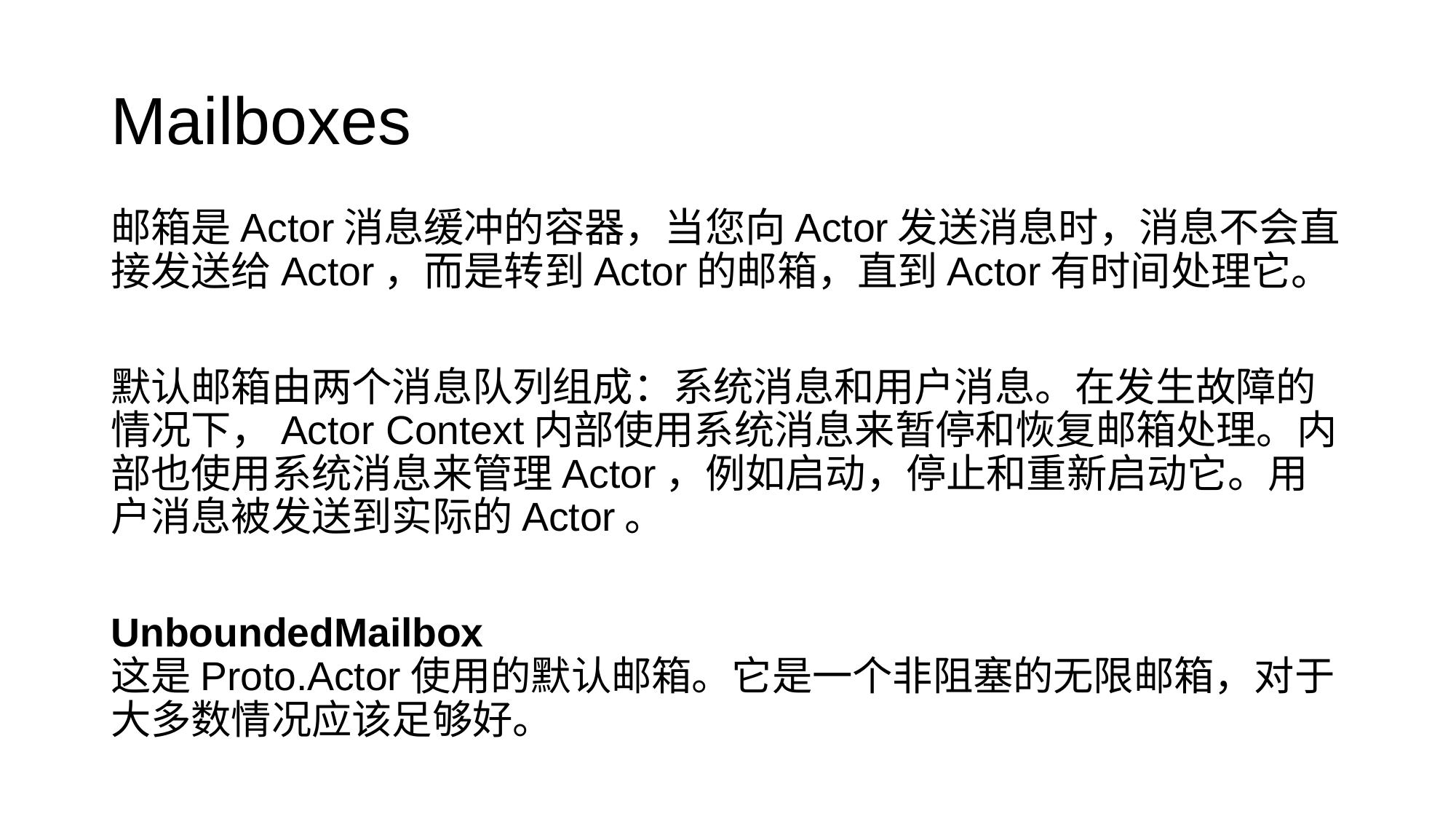

# Mailboxes
邮箱是Actor消息缓冲的容器，当您向Actor发送消息时，消息不会直接发送给Actor，而是转到Actor的邮箱，直到Actor有时间处理它。

默认邮箱由两个消息队列组成：系统消息和用户消息。在发生故障的情况下，Actor Context内部使用系统消息来暂停和恢复邮箱处理。内部也使用系统消息来管理Actor，例如启动，停止和重新启动它。用户消息被发送到实际的Actor。

UnboundedMailbox
这是Proto.Actor使用的默认邮箱。它是一个非阻塞的无限邮箱，对于大多数情况应该足够好。